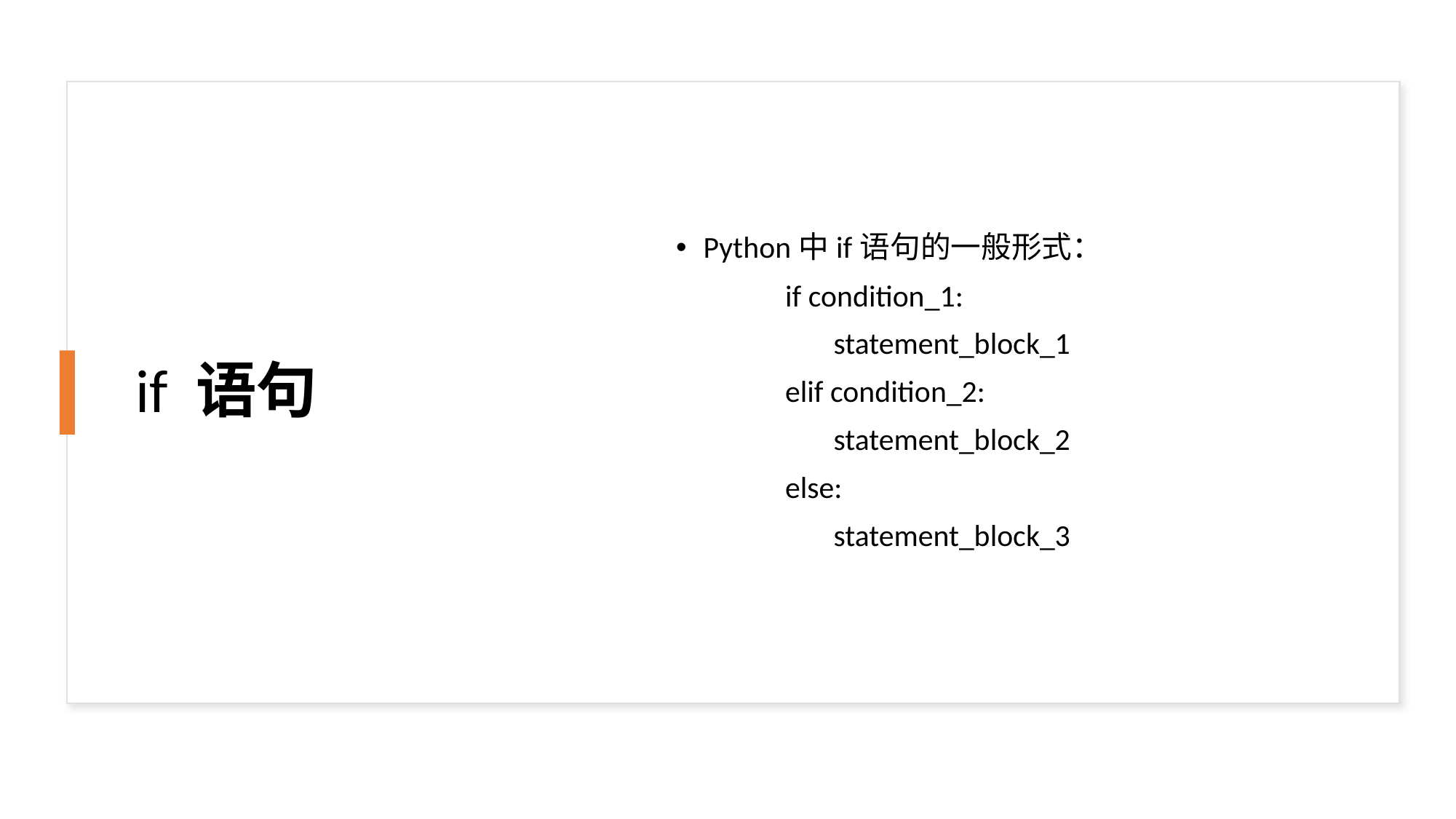

# if 语句
Python中if语句的一般形式：
	if condition_1:
    	       statement_block_1
	elif condition_2:
    	       statement_block_2
	else:
    	       statement_block_3